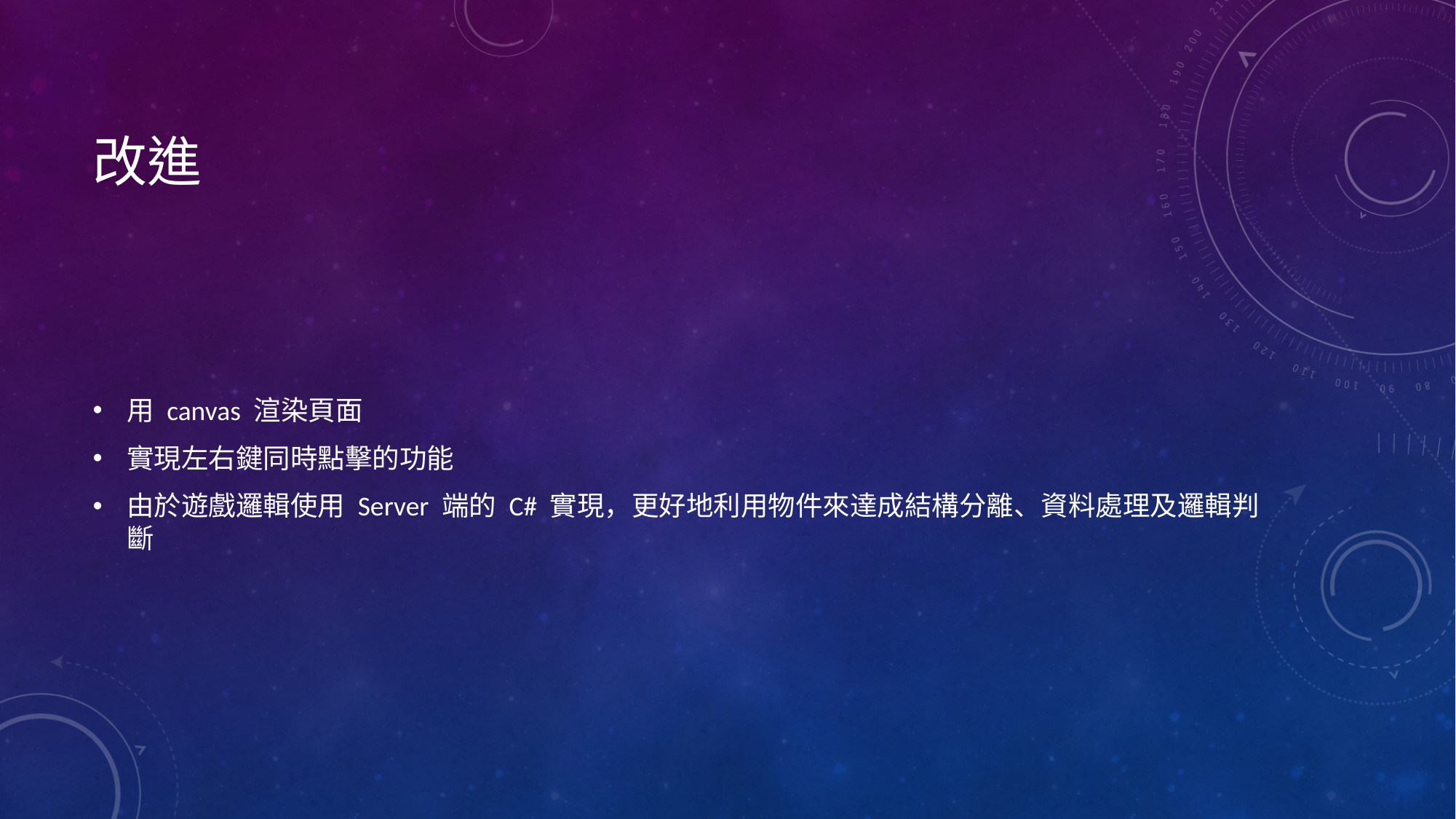

# 改進
用 canvas 渲染頁面
實現左右鍵同時點擊的功能
由於遊戲邏輯使用 Server 端的 C# 實現，更好地利用物件來達成結構分離、資料處理及邏輯判斷